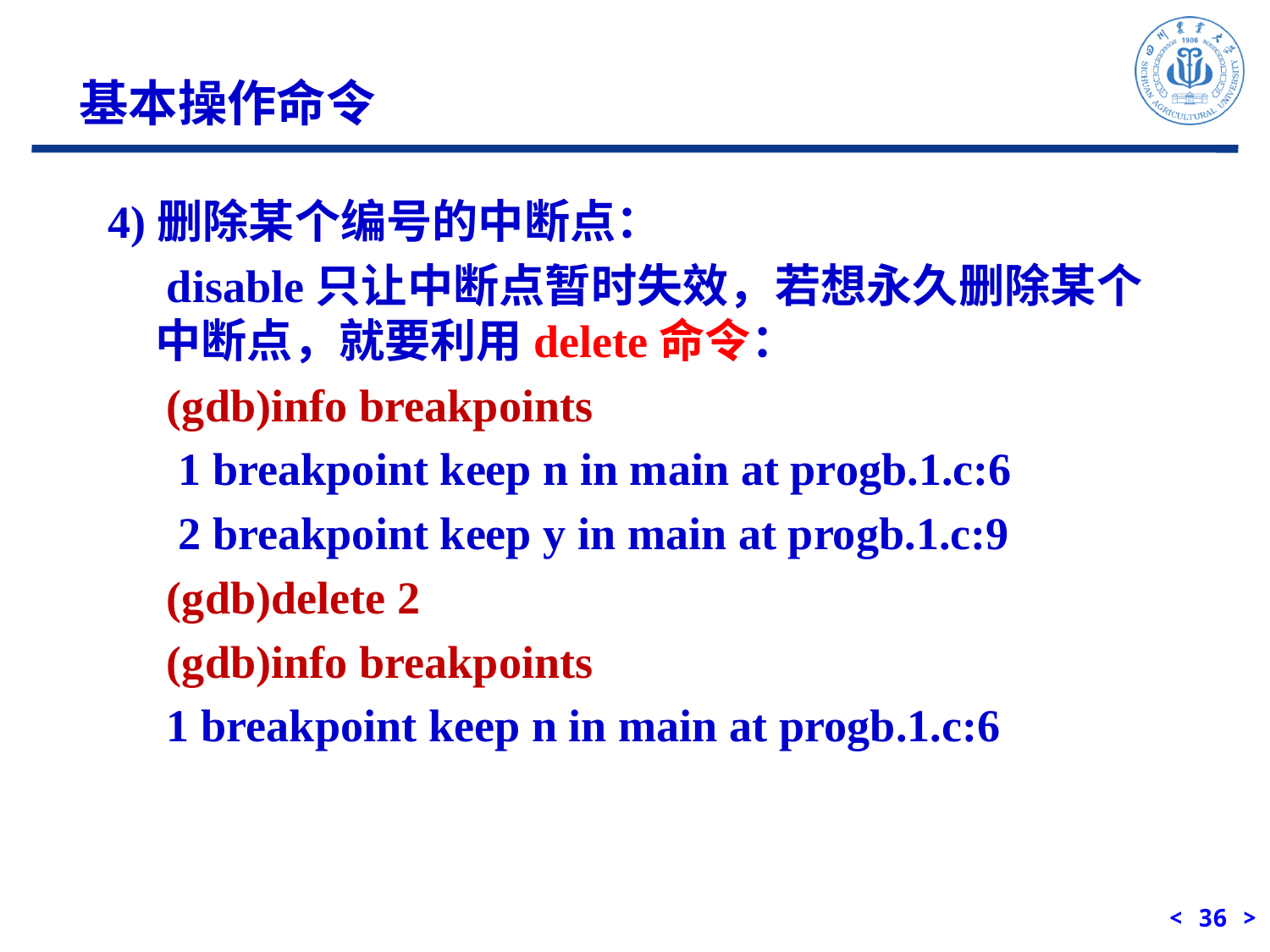

基本操作命令
4)删除某个编号的中断点：
 disable只让中断点暂时失效，若想永久删除某个中断点，就要利用delete命令：
 (gdb)info breakpoints
  1 breakpoint keep n in main at progb.1.c:6
  2 breakpoint keep y in main at progb.1.c:9
 (gdb)delete 2
 (gdb)info breakpoints
 1 breakpoint keep n in main at progb.1.c:6